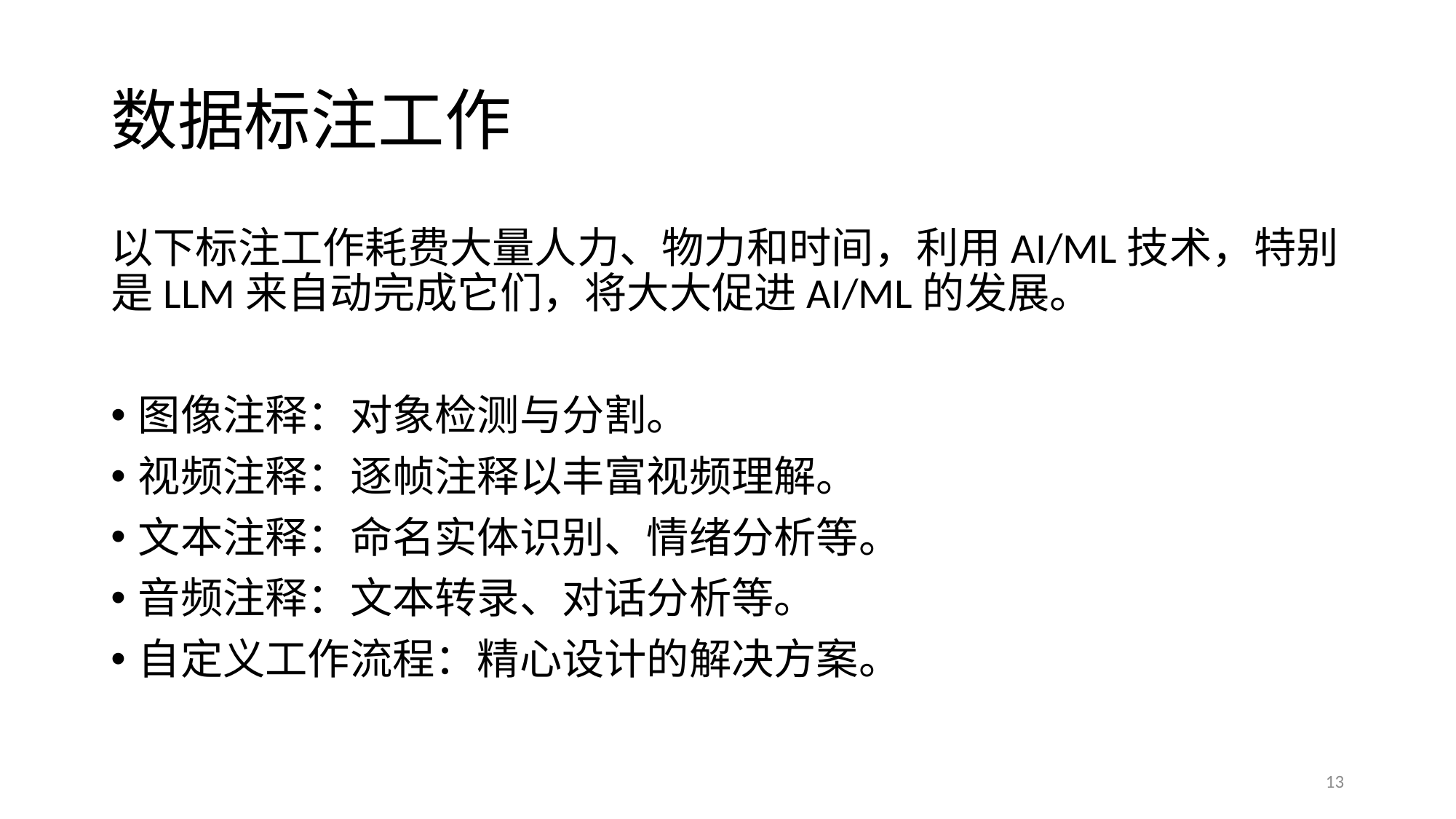

# 数据标注工作
以下标注工作耗费大量人力、物力和时间，利用AI/ML技术，特别是LLM来自动完成它们，将大大促进AI/ML的发展。

图像注释：对象检测与分割。
视频注释：逐帧注释以丰富视频理解。
文本注释：命名实体识别、情绪分析等。
音频注释：文本转录、对话分析等。
自定义工作流程：精心设计的解决方案。
13